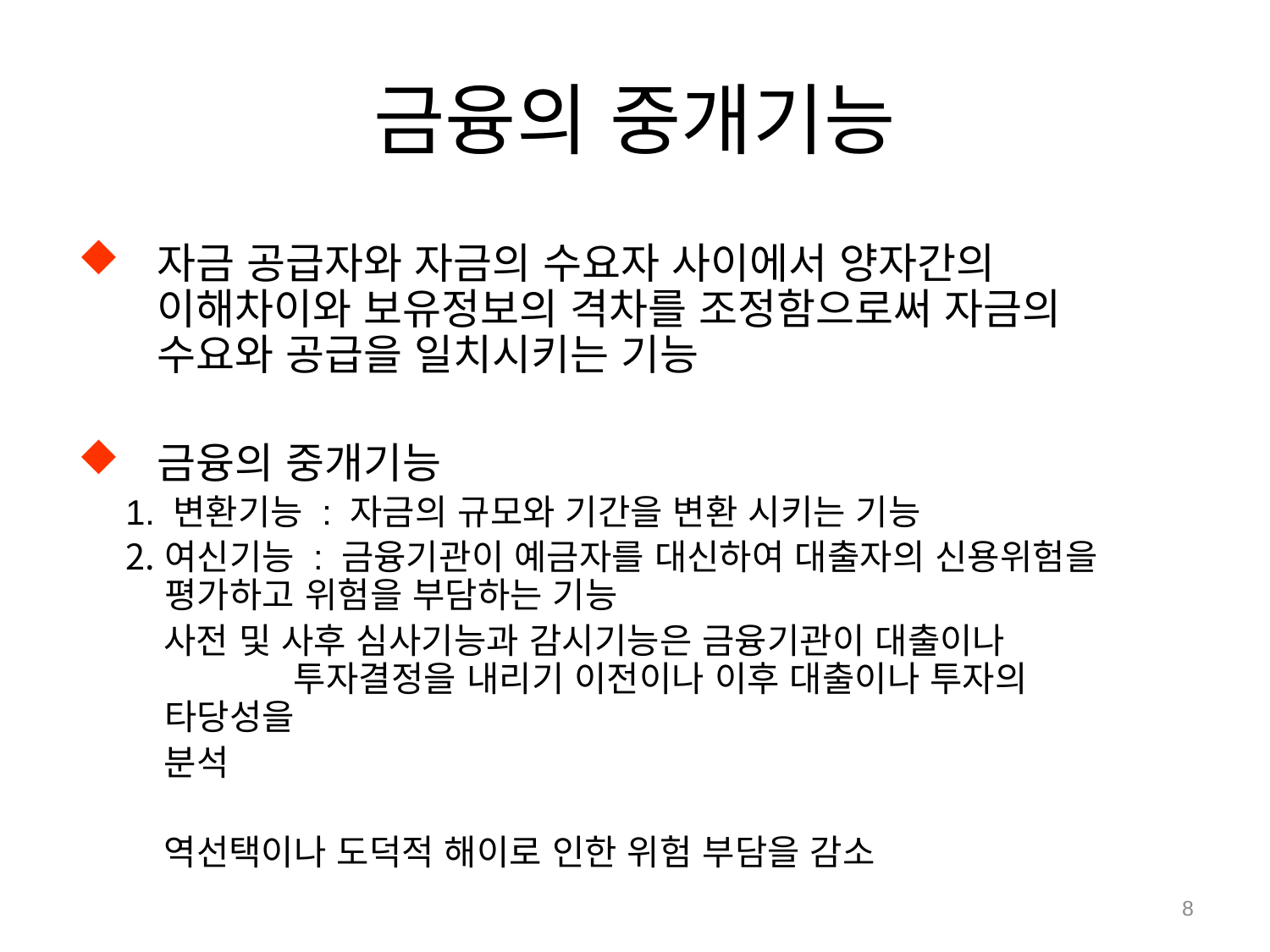

# 금융의 중개기능
자금 공급자와 자금의 수요자 사이에서 양자간의 이해차이와 보유정보의 격차를 조정함으로써 자금의 수요와 공급을 일치시키는 기능

금융의 중개기능
1. 변환기능 : 자금의 규모와 기간을 변환 시키는 기능
여신기능 : 금융기관이 예금자를 대신하여 대출자의 신용위험을 평가하고 위험을 부담하는 기능
   사전 및 사후 심사기능과 감시기능은 금융기관이 대출이나                           투자결정을 내리기 이전이나 이후 대출이나 투자의 타당성을
   분석

   역선택이나 도덕적 해이로 인한 위험 부담을 감소
8